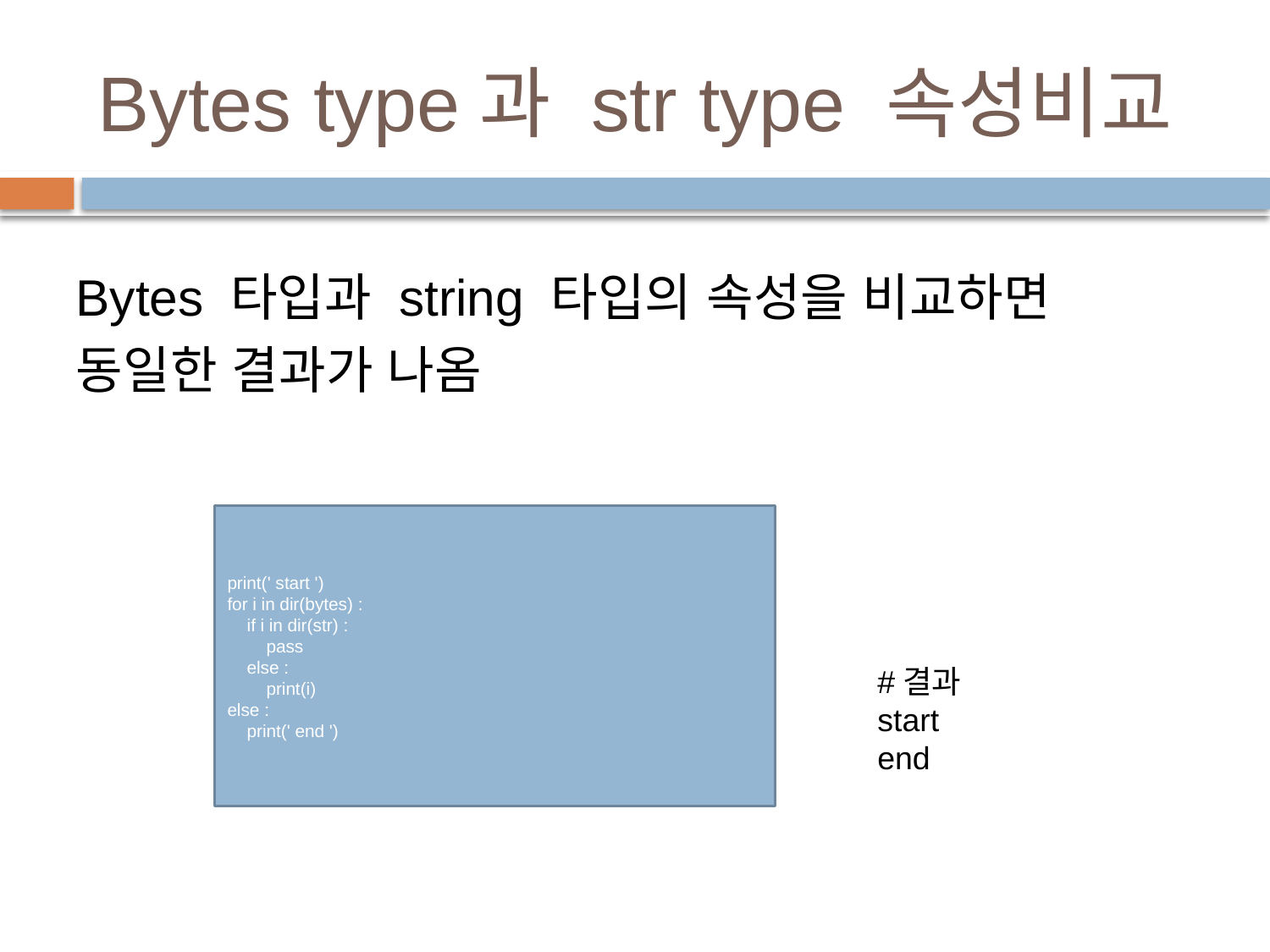

# Bytes type과 str type 속성비교
Bytes 타입과 string 타입의 속성을 비교하면 동일한 결과가 나옴
print(' start ')
for i in dir(bytes) :
    if i in dir(str) :
        pass
    else :
        print(i)
else :
    print(' end ')
#결과
start
end